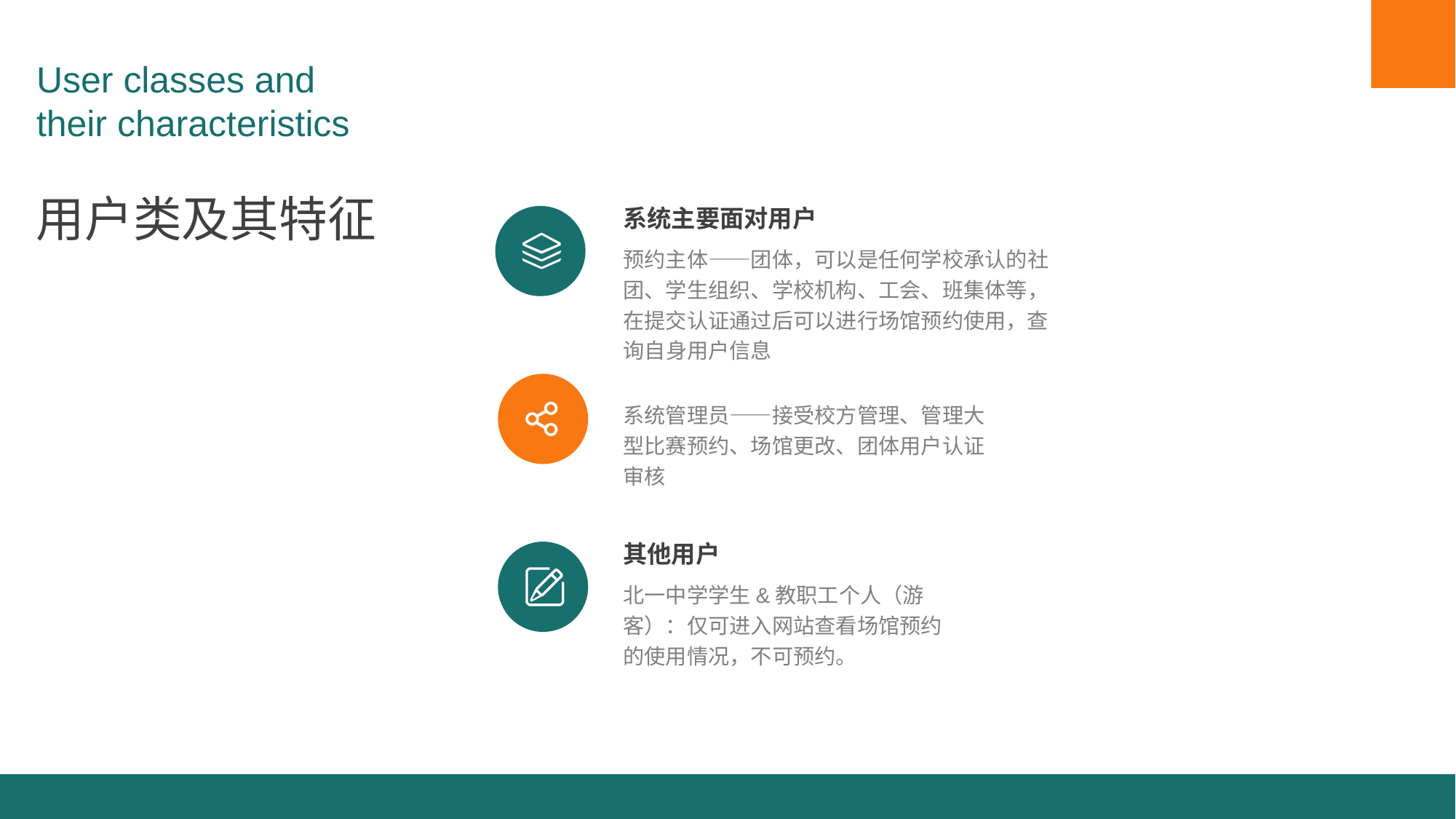

User classes and their characteristics
用户类及其特征
系统主要面对用户

预约主体——团体，可以是任何学校承认的社团、学生组织、学校机构、工会、班集体等，在提交认证通过后可以进行场馆预约使用，查询自身用户信息

系统管理员——接受校方管理、管理大型比赛预约、场馆更改、团体用户认证审核

其他用户

北一中学学生&教职工个人（游客）：仅可进入网站查看场馆预约的使用情况，不可预约。